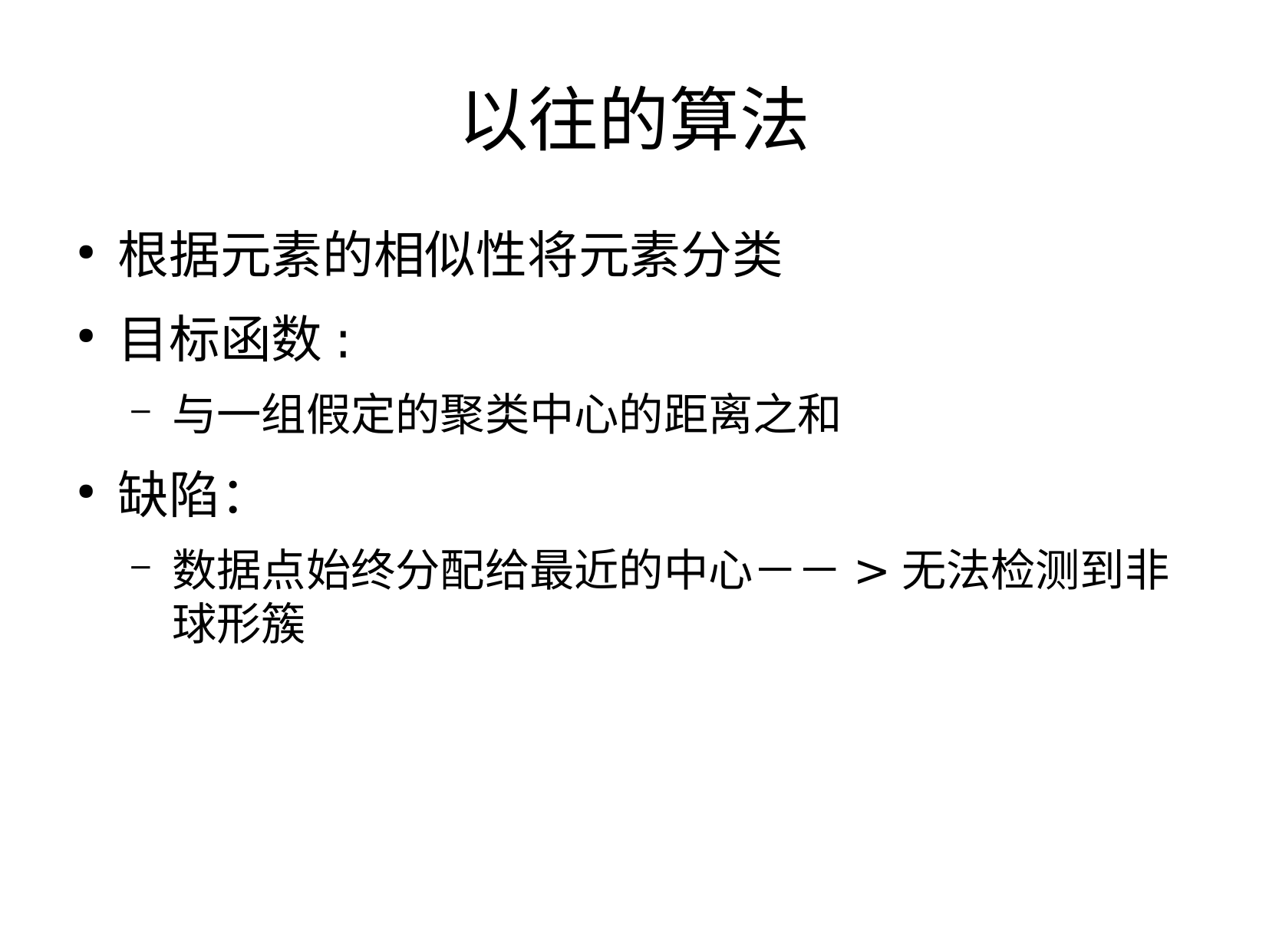

以往的算法
根据元素的相似性将元素分类
目标函数:
与一组假定的聚类中心的距离之和
缺陷：
数据点始终分配给最近的中心－－>无法检测到非球形簇